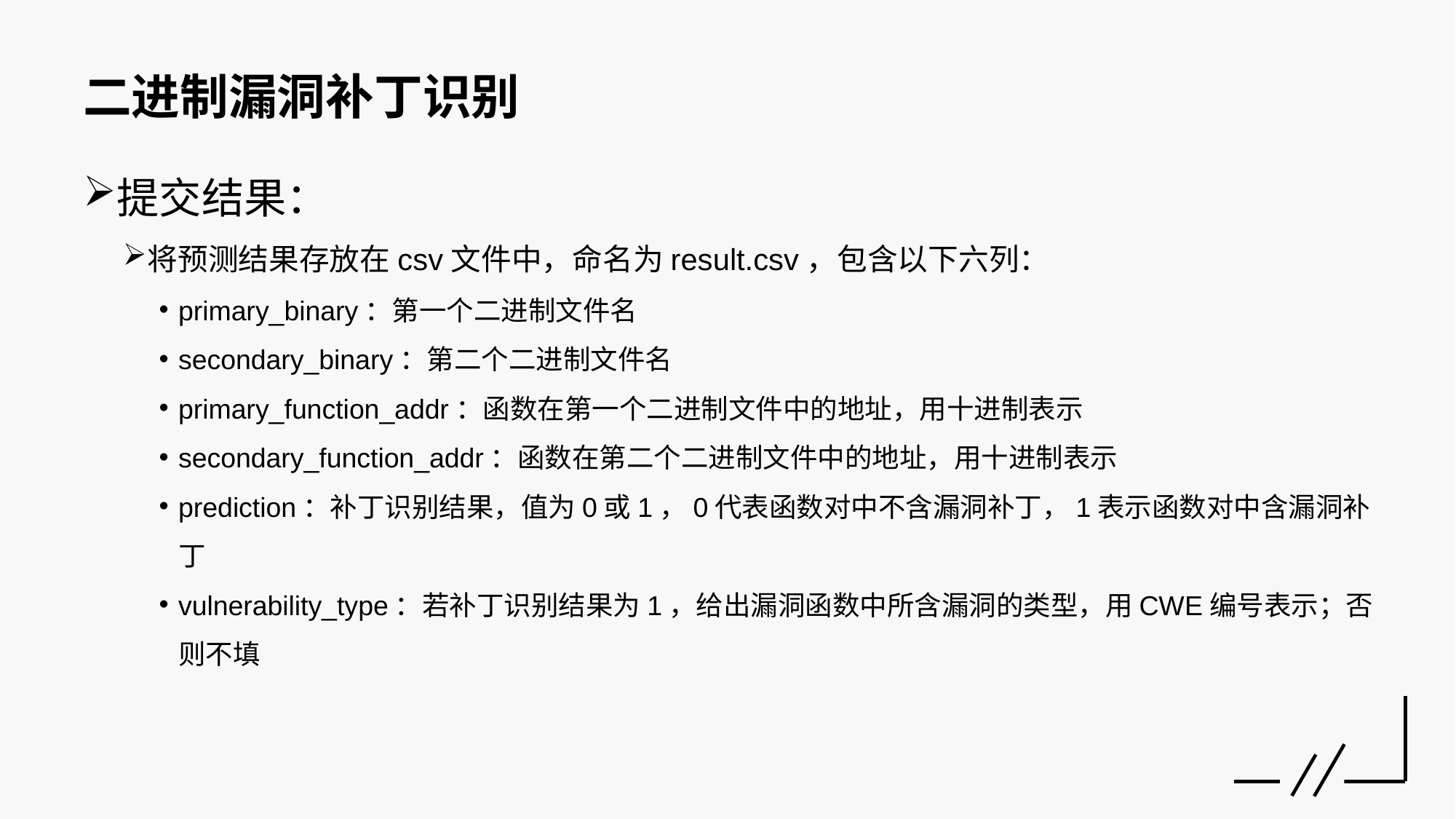

# 二进制漏洞补丁识别
提交结果：
将预测结果存放在csv文件中，命名为result.csv，包含以下六列：
primary_binary：第一个二进制文件名
secondary_binary：第二个二进制文件名
primary_function_addr：函数在第一个二进制文件中的地址，用十进制表示
secondary_function_addr：函数在第二个二进制文件中的地址，用十进制表示
prediction：补丁识别结果，值为0或1，0代表函数对中不含漏洞补丁，1表示函数对中含漏洞补丁
vulnerability_type：若补丁识别结果为1，给出漏洞函数中所含漏洞的类型，用CWE编号表示；否则不填